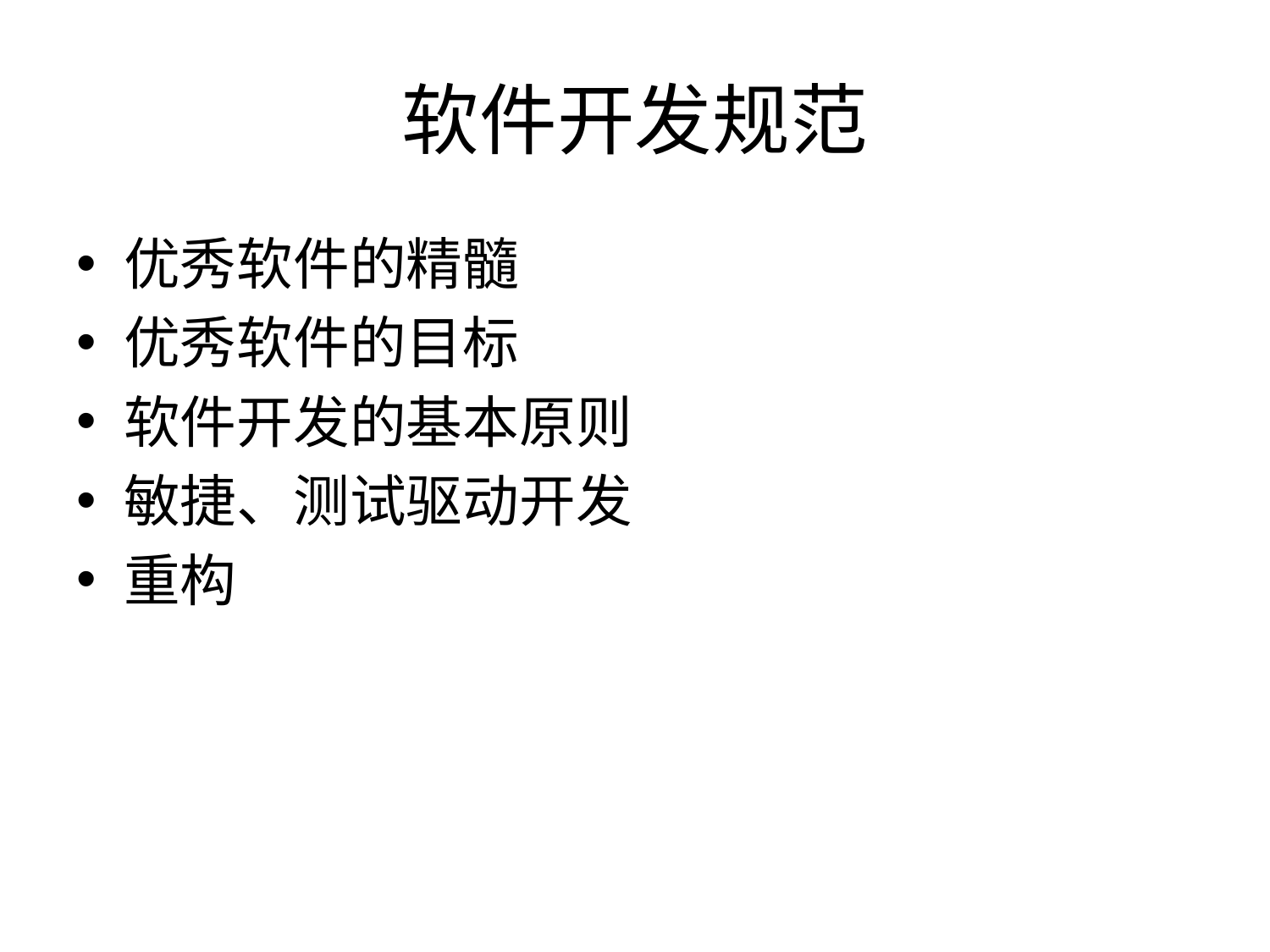

# 软件开发规范
优秀软件的精髓
优秀软件的目标
软件开发的基本原则
敏捷、测试驱动开发
重构